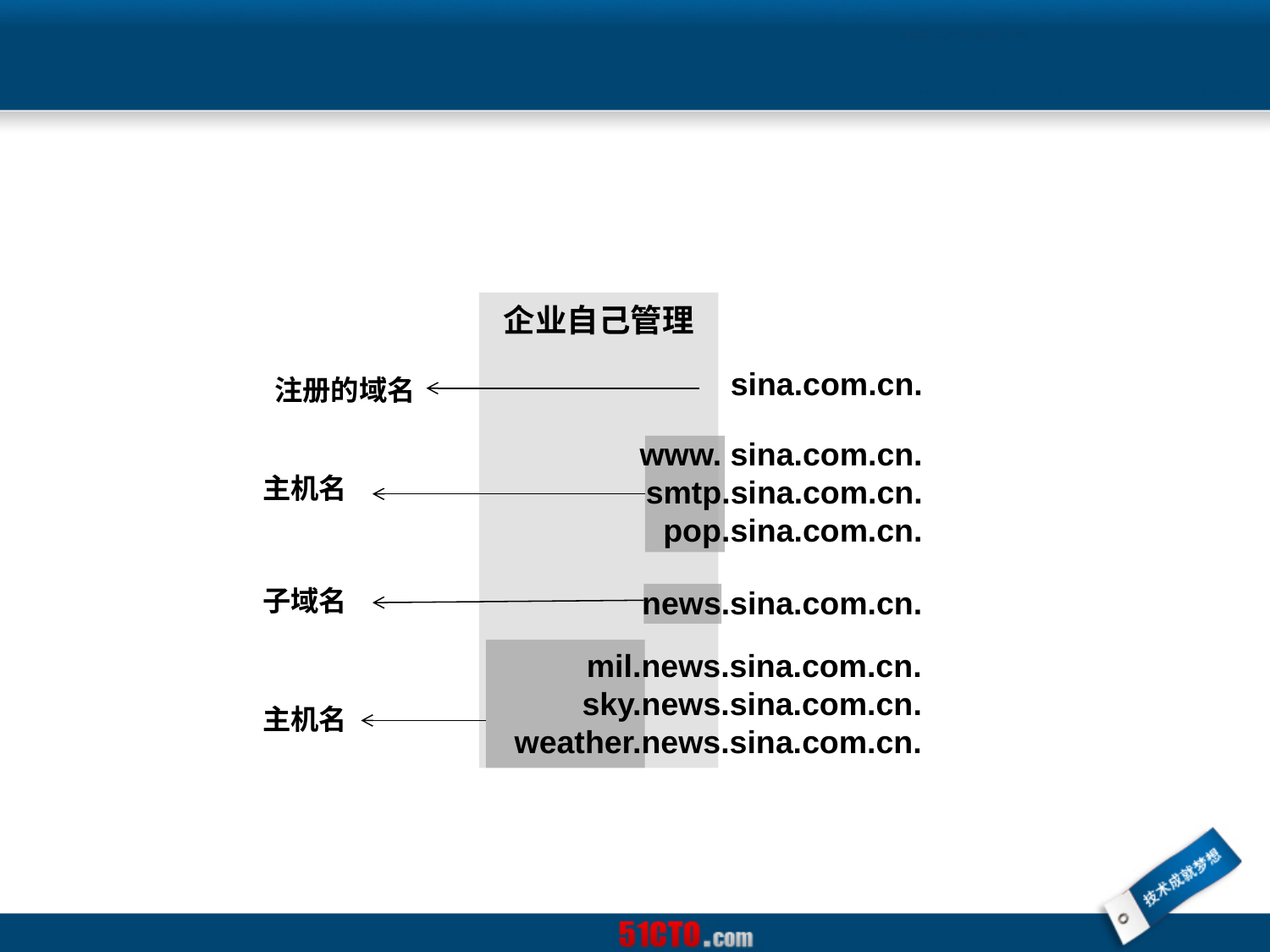

企业自己管理
sina.com.cn.
 注册的域名
www. sina.com.cn.
smtp.sina.com.cn.
pop.sina.com.cn.

主机名
子域名
news.sina.com.cn.

mil.news.sina.com.cn.
sky.news.sina.com.cn.
weather.news.sina.com.cn.

主机名